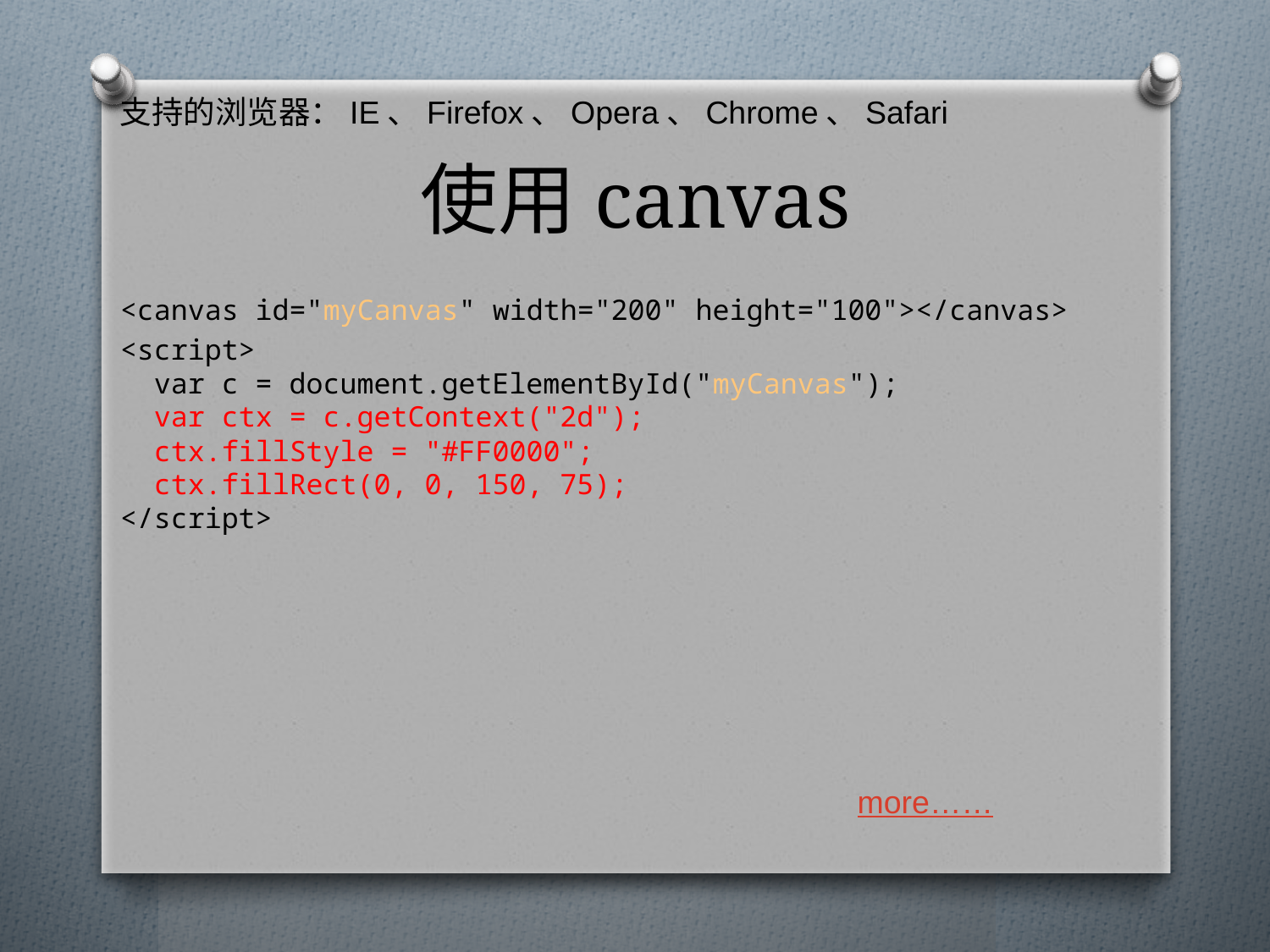

支持的浏览器：IE、Firefox、Opera、Chrome、Safari
# 使用canvas
<canvas id="myCanvas" width="200" height="100"></canvas>
<script>
  var c = document.getElementById("myCanvas");
  var ctx = c.getContext("2d");
  ctx.fillStyle = "#FF0000";
  ctx.fillRect(0, 0, 150, 75);
</script>
more……